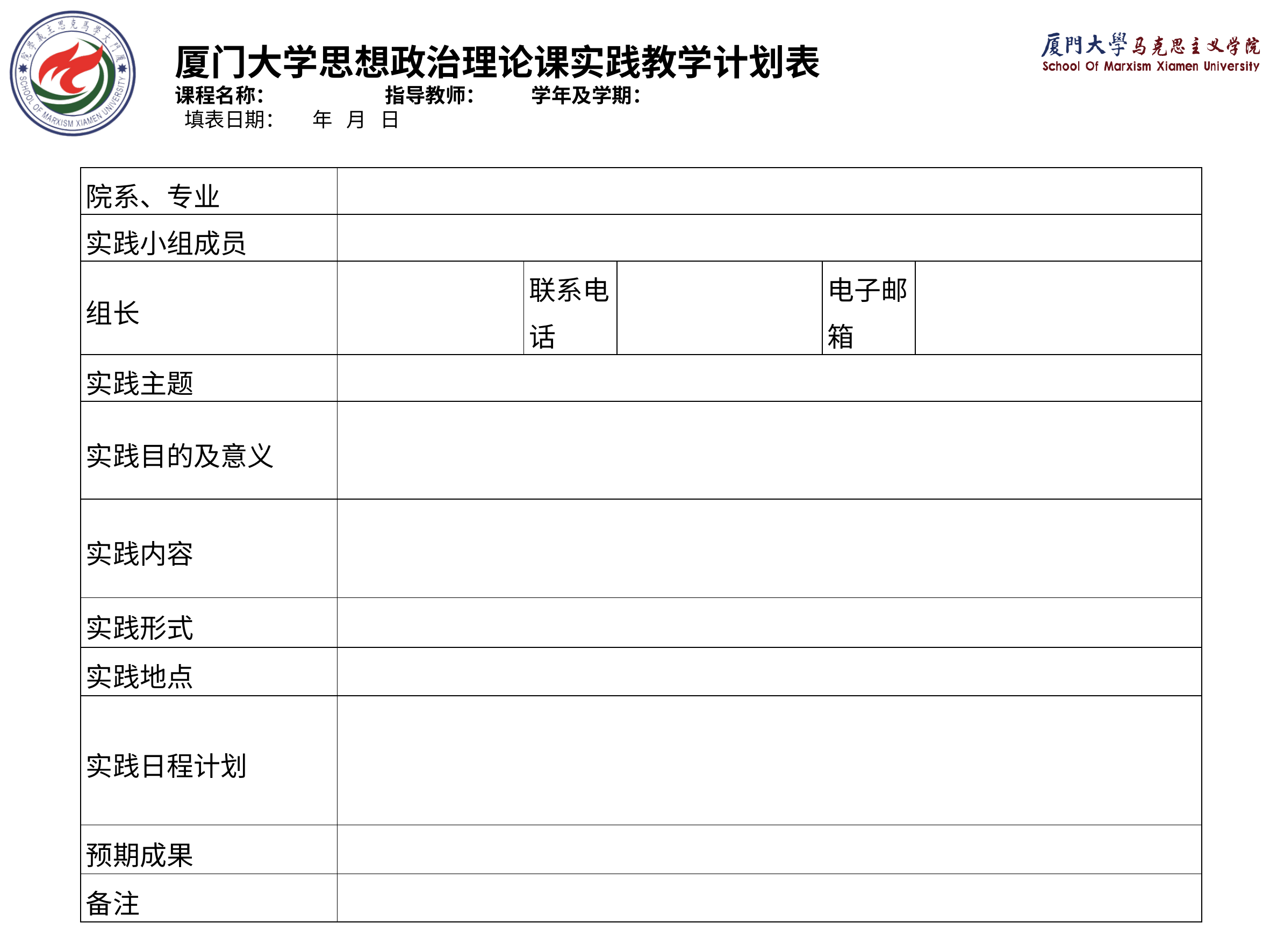

厦门大学思想政治理论课实践教学计划表
课程名称：                        指导教师：          学年及学期：
 填表日期：      年   月   日
| 院系、专业 |  |  |  |  |  |
| --- | --- | --- | --- | --- | --- |
| 实践小组成员 |  |  |  |  |  |
| 组长 |  | 联系电话 |  | 电子邮箱 |  |
| 实践主题 |  |  |  |  |  |
| 实践目的及意义 |  |  |  |  |  |
| 实践内容 |  |  |  |  |  |
| 实践形式 |  |  |  |  |  |
| 实践地点 |  |  |  |  |  |
| 实践日程计划 |  |  |  |  |  |
| 预期成果 |  |  |  |  |  |
| 备注 |  |  |  |  |  |